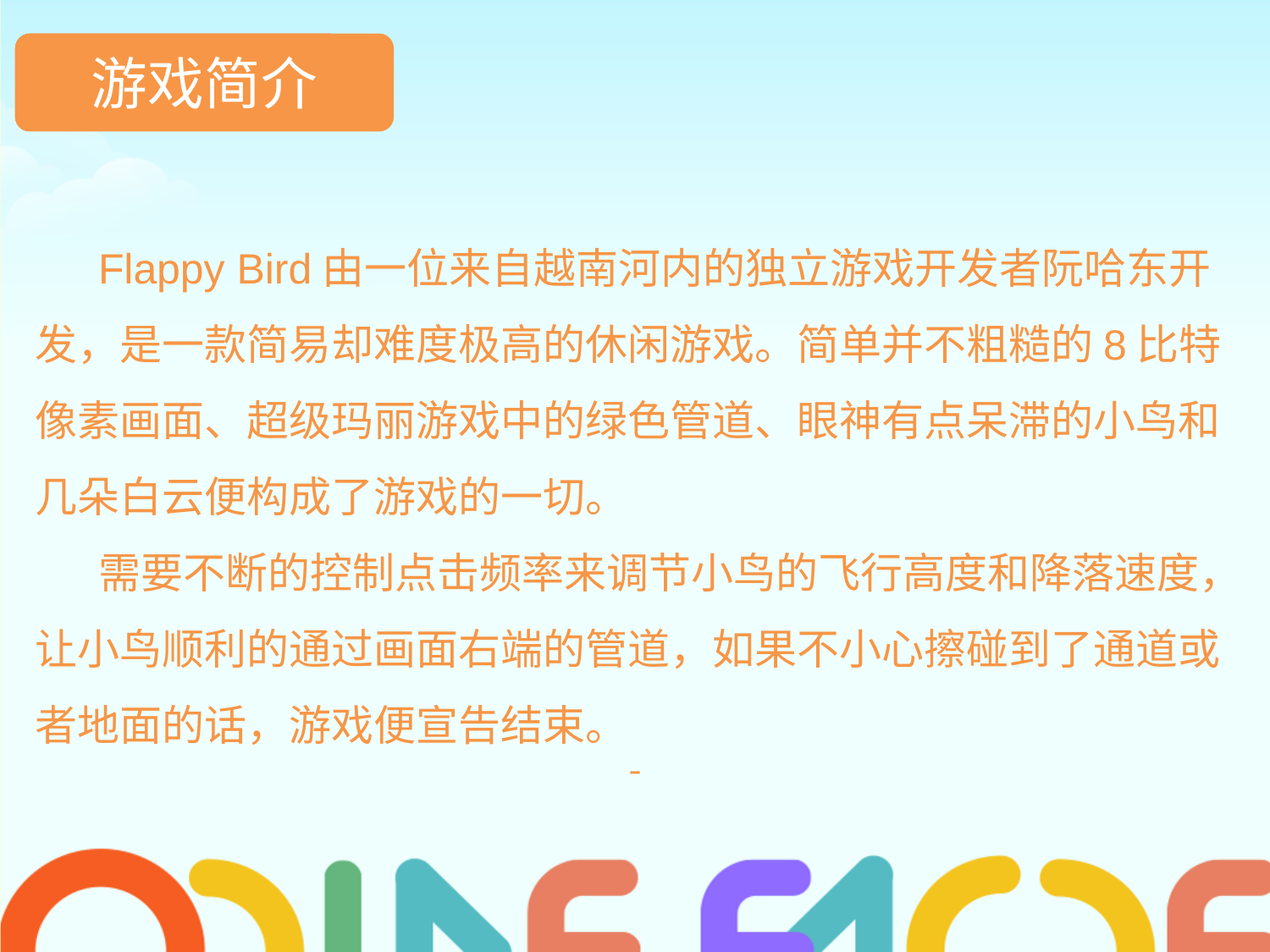

游戏简介
Flappy Bird由一位来自越南河内的独立游戏开发者阮哈东开发，是一款简易却难度极高的休闲游戏。简单并不粗糙的8比特像素画面、超级玛丽游戏中的绿色管道、眼神有点呆滞的小鸟和几朵白云便构成了游戏的一切。
需要不断的控制点击频率来调节小鸟的飞行高度和降落速度，让小鸟顺利的通过画面右端的管道，如果不小心擦碰到了通道或者地面的话，游戏便宣告结束。

-